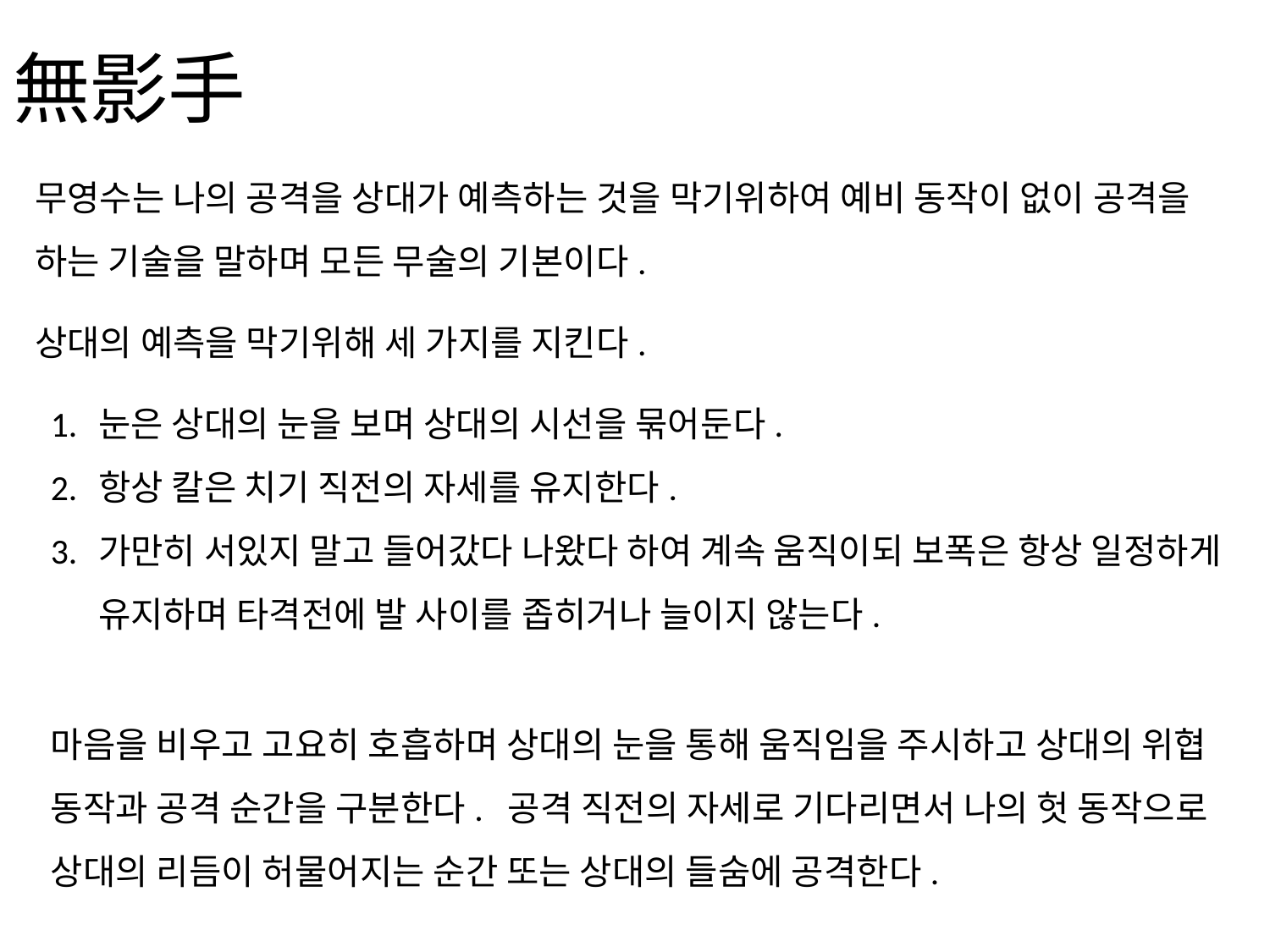

# 無影手
무영수는 나의 공격을 상대가 예측하는 것을 막기위하여 예비 동작이 없이 공격을 하는 기술을 말하며 모든 무술의 기본이다.
상대의 예측을 막기위해 세 가지를 지킨다.
눈은 상대의 눈을 보며 상대의 시선을 묶어둔다.
항상 칼은 치기 직전의 자세를 유지한다.
가만히 서있지 말고 들어갔다 나왔다 하여 계속 움직이되 보폭은 항상 일정하게 유지하며 타격전에 발 사이를 좁히거나 늘이지 않는다.

마음을 비우고 고요히 호흡하며 상대의 눈을 통해 움직임을 주시하고 상대의 위협 동작과 공격 순간을 구분한다.  공격 직전의 자세로 기다리면서 나의 헛 동작으로 상대의 리듬이 허물어지는 순간 또는 상대의 들숨에 공격한다.